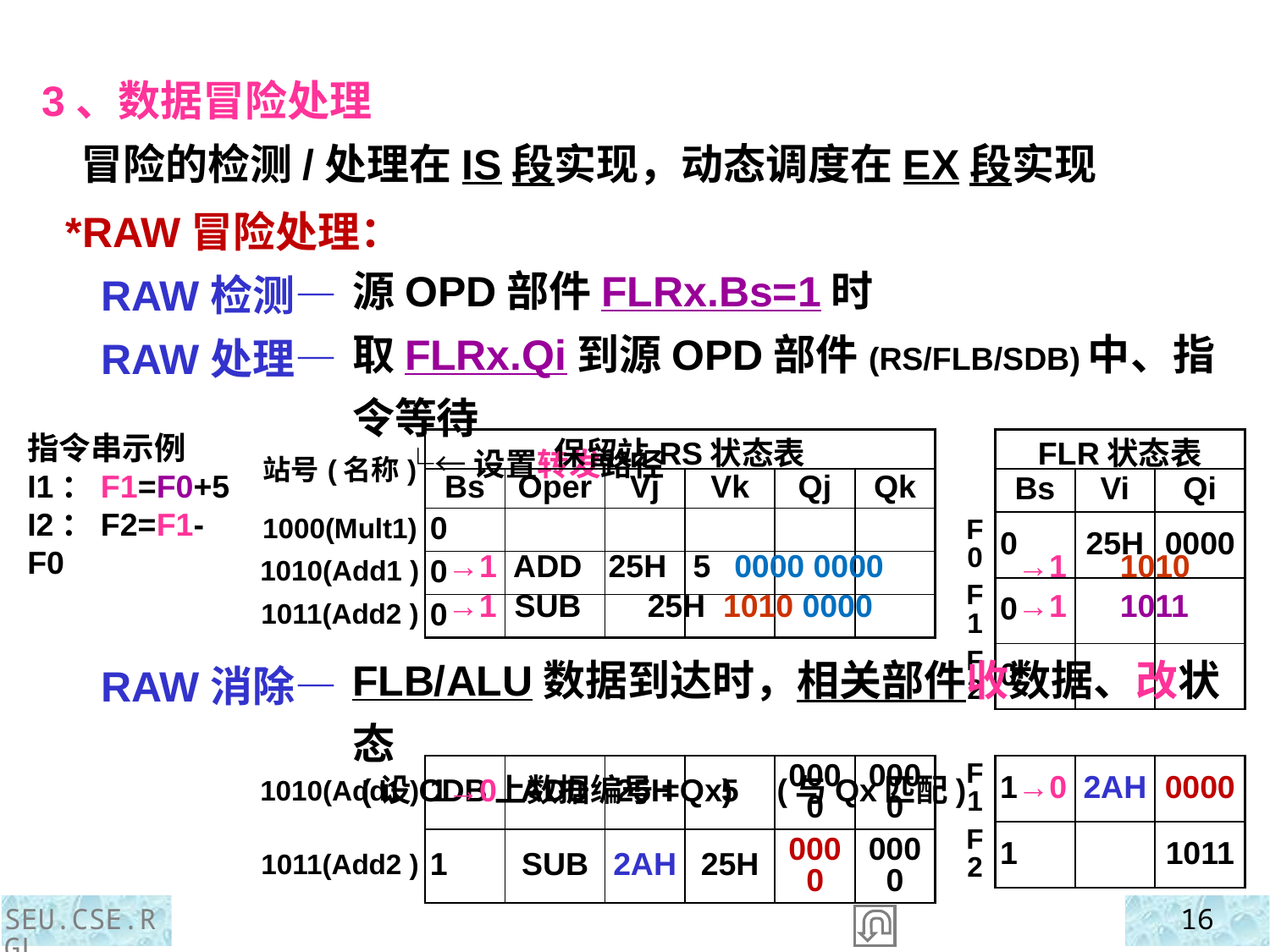

3、数据冒险处理
   冒险的检测/处理在IS段实现，动态调度在EX段实现
  *RAW冒险处理：
     RAW检测—
     RAW处理—

     RAW消除—
源OPD部件FLRx.Bs=1时
取FLRx.Qi到源OPD部件(RS/FLB/SDB)中、指令等待
       └←设置转发路径
| 站号(名称) | 保留站RS状态表 |  |  |  |  |  |
| --- | --- | --- | --- | --- | --- | --- |
|  | Bs | Oper | Vj | Vk | Qj | Qk |
| 1000(Mult1) | 0 |  |  |  |  |  |
| 1010(Add1 ) | 0 |  |  |  |  |  |
| 1011(Add2 ) | 0 |  |  |  |  |  |
|  | FLR状态表 |  |  |
| --- | --- | --- | --- |
|  | Bs | Vi | Qi |
| F0 | 0 | 25H | 0000 |
| F1 | 0 |  |  |
| F2 | 0 |  |  |
指令串示例
I1：F1=F0+5
I2：F2=F1-F0
→1  ADD   25H   5   0000 0000
→1      1010
→1  SUB        25H  1010 0000
→1      1011
FLB/ALU数据到达时，相关部件收数据、改状态
 (设CDB上数据编号=Qx)     (与Qx匹配)
| 1010(Add1 ) | 1→0 | ADD | 25H | 5 | 0000 | 0000 |
| --- | --- | --- | --- | --- | --- | --- |
| 1011(Add2 ) | 1 | SUB | 2AH | 25H | 0000 | 0000 |
| F1 | 1→0 | 2AH | 0000 |
| --- | --- | --- | --- |
| F2 | 1 |  | 1011 |
SEU.CSE.RGL
16